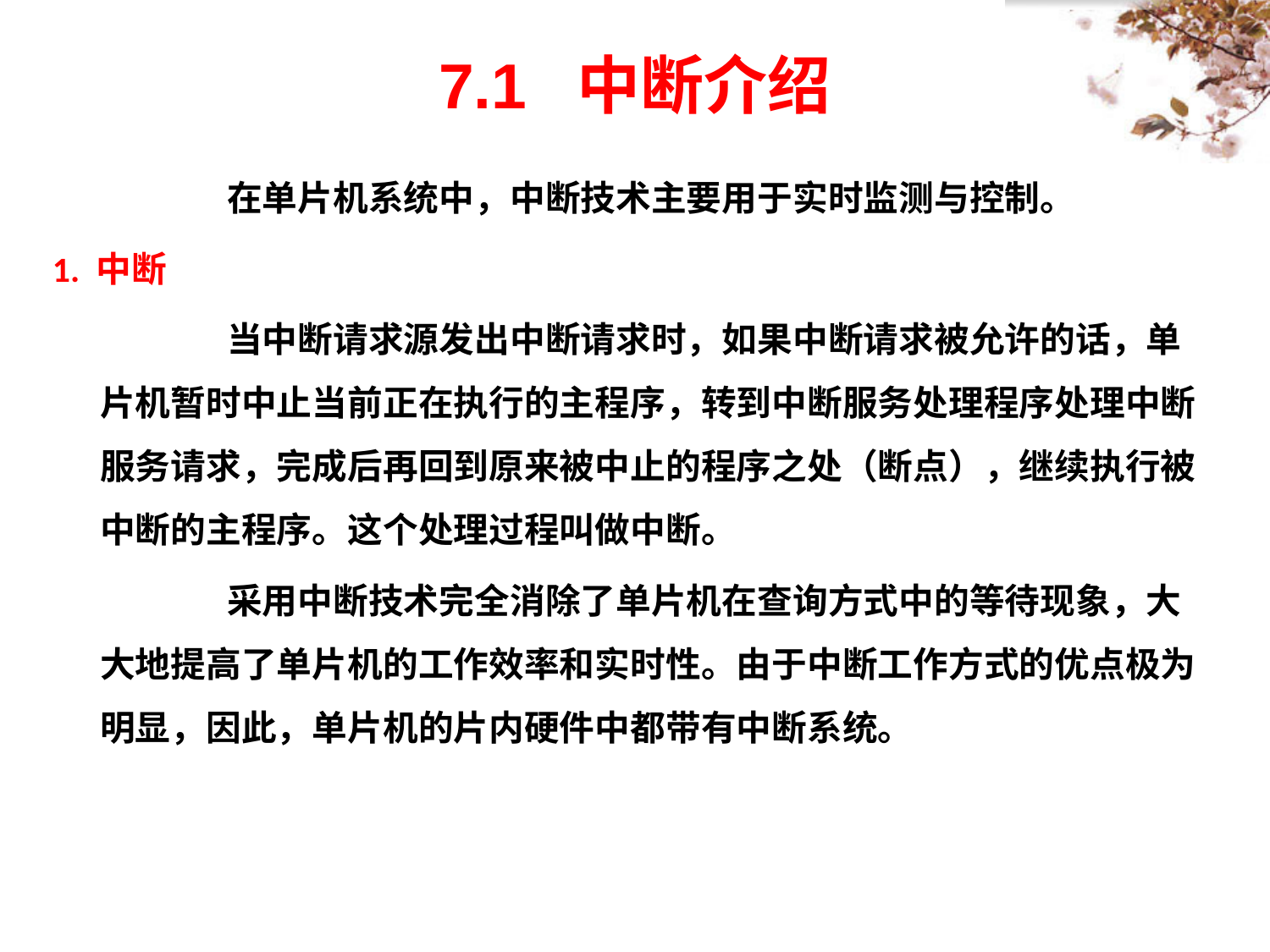

7.1  中断介绍
		在单片机系统中，中断技术主要用于实时监测与控制。
1. 中断
		当中断请求源发出中断请求时，如果中断请求被允许的话，单片机暂时中止当前正在执行的主程序，转到中断服务处理程序处理中断服务请求，完成后再回到原来被中止的程序之处（断点），继续执行被中断的主程序。这个处理过程叫做中断。
		采用中断技术完全消除了单片机在查询方式中的等待现象，大大地提高了单片机的工作效率和实时性。由于中断工作方式的优点极为明显，因此，单片机的片内硬件中都带有中断系统。